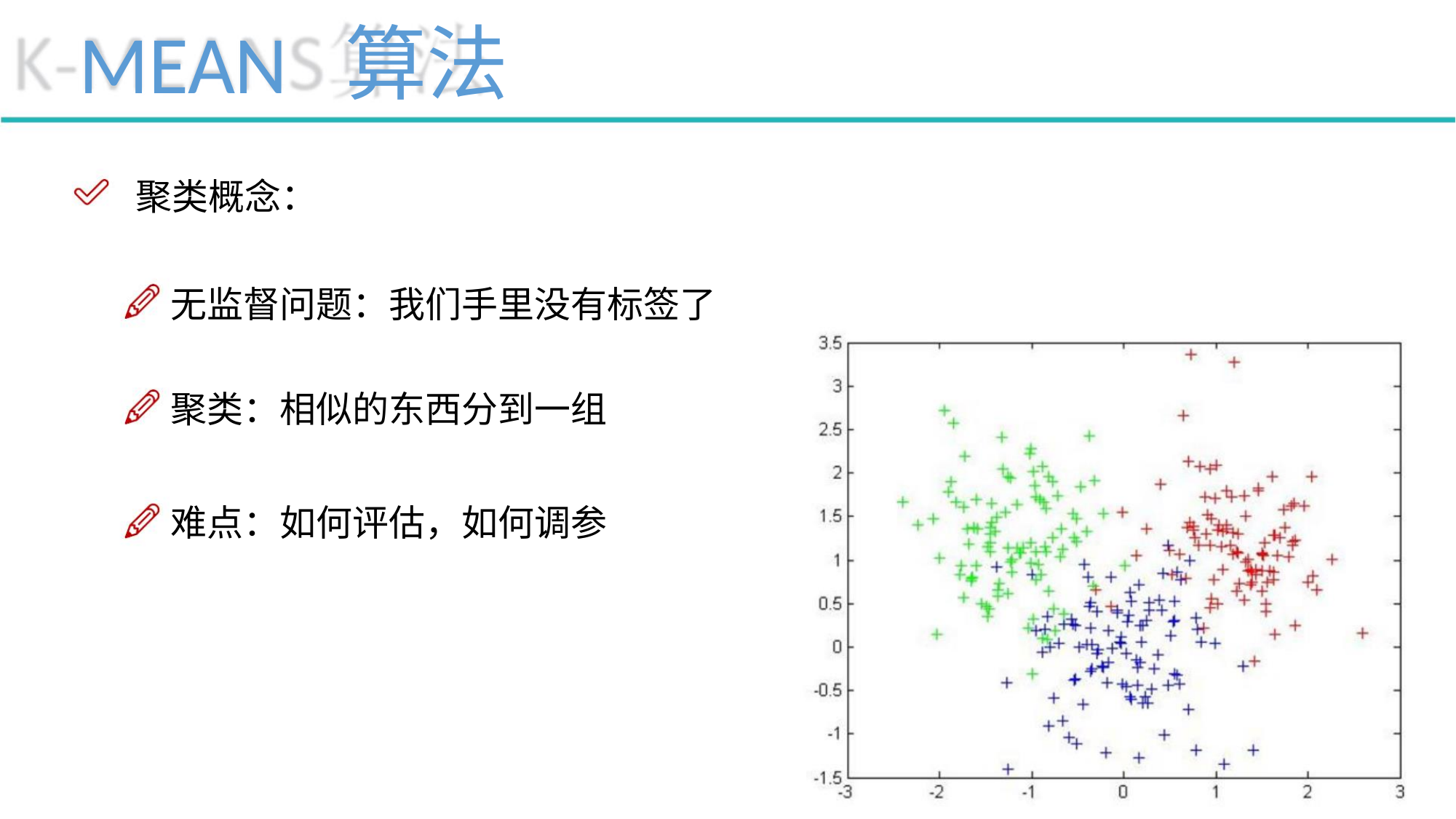

MEAN 算法
聚类概念：
无监督问题：我们手里没有标签了
聚类：相似的东西分到一组
难点：如何评估，如何调参